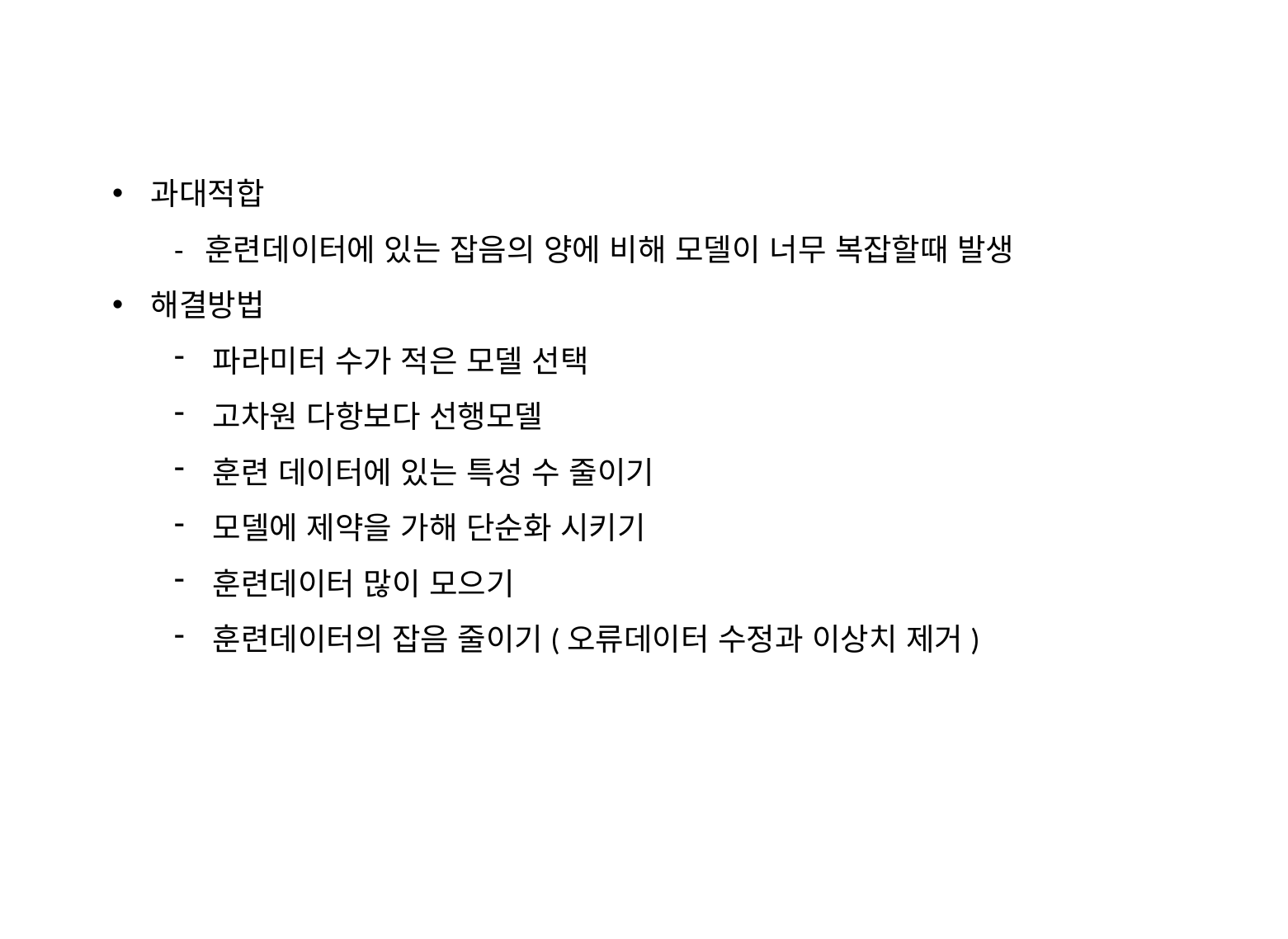

과대적합
-  훈련데이터에 있는 잡음의 양에 비해 모델이 너무 복잡할때 발생
해결방법
파라미터 수가 적은 모델 선택
고차원 다항보다 선행모델
훈련 데이터에 있는 특성 수 줄이기
모델에 제약을 가해 단순화 시키기
훈련데이터 많이 모으기
훈련데이터의 잡음 줄이기(오류데이터 수정과 이상치 제거)

42